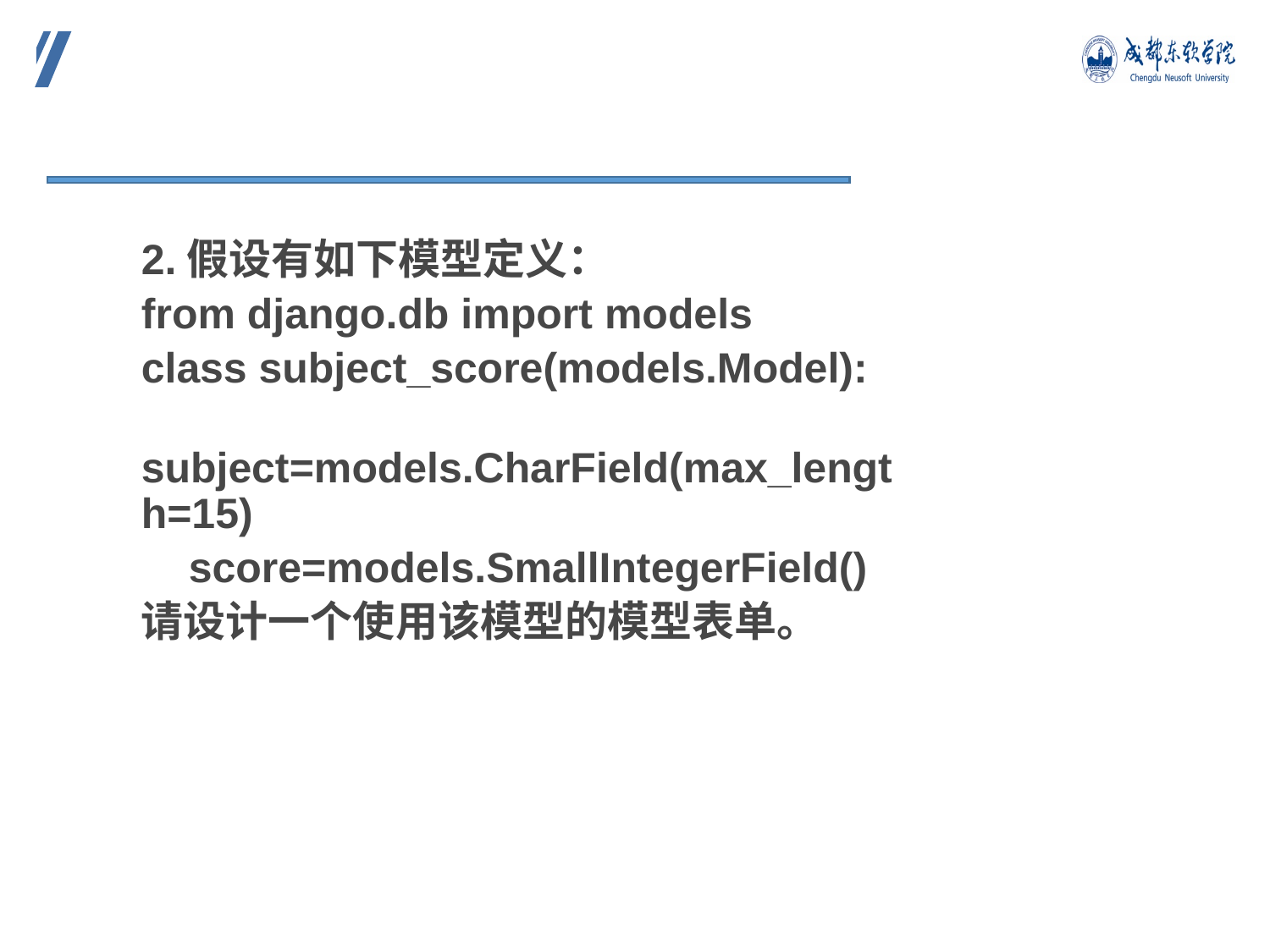

2.假设有如下模型定义：
from django.db import models
class subject_score(models.Model):
    subject=models.CharField(max_length=15)
    score=models.SmallIntegerField()
请设计一个使用该模型的模型表单。